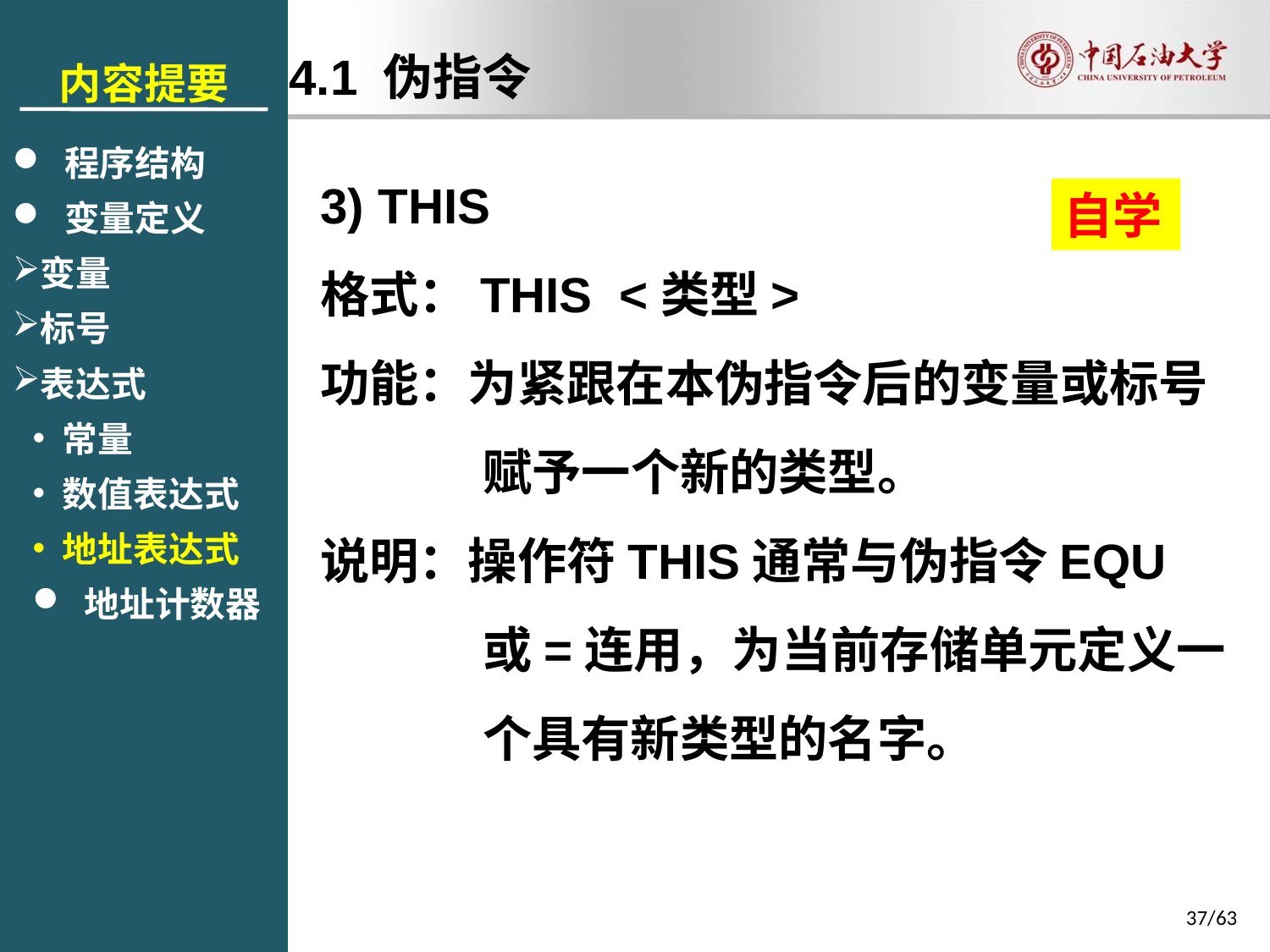

内容提要
 程序结构
 变量定义
变量
标号
表达式
常量
数值表达式
地址表达式
 地址计数器
4.1 伪指令
3) THIS
格式：THIS  <类型>
功能：为紧跟在本伪指令后的变量或标号赋予一个新的类型。
说明：操作符THIS通常与伪指令EQU或=连用，为当前存储单元定义一个具有新类型的名字。
自学
37/63